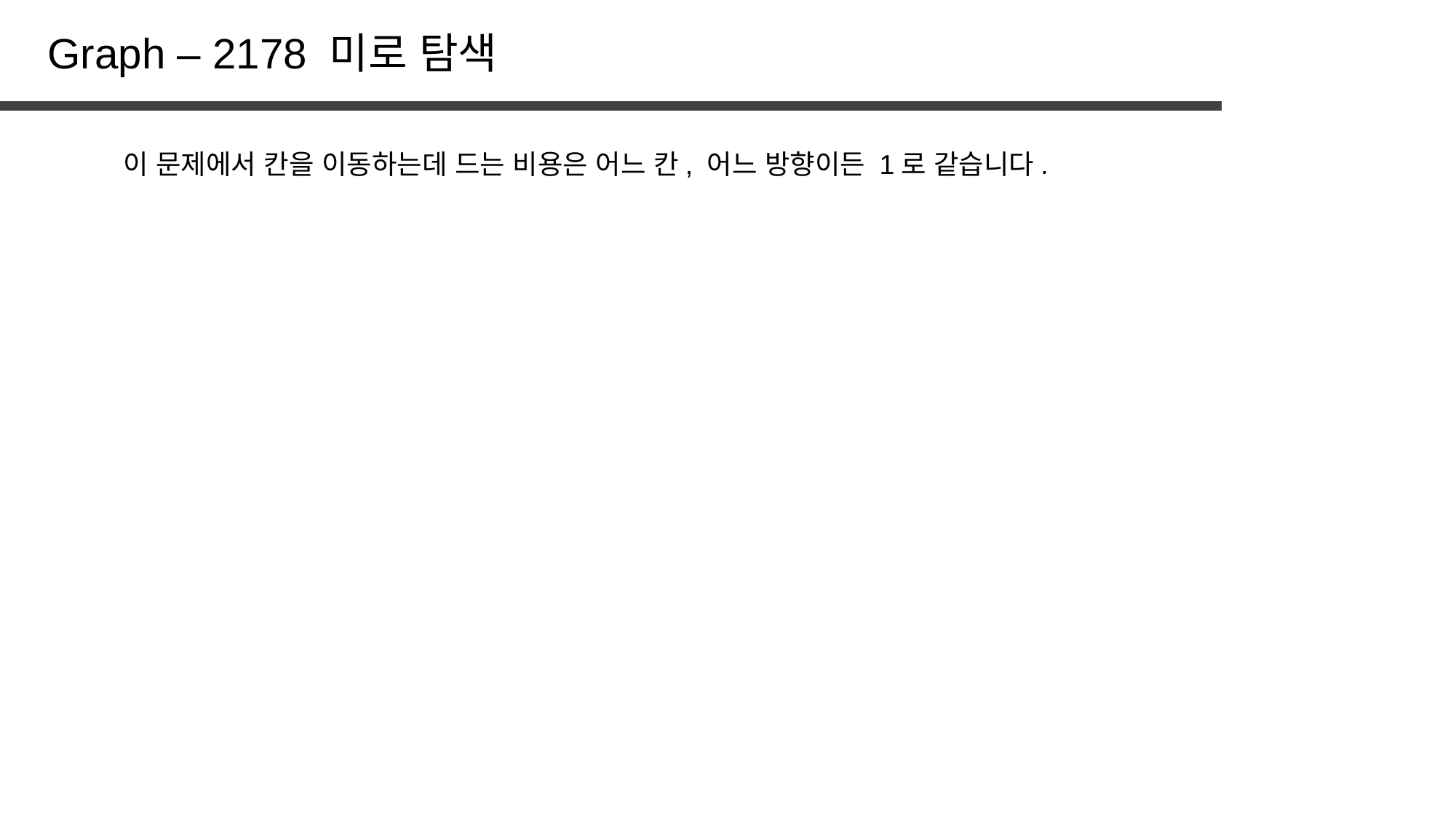

Graph – 2178 미로 탐색
이 문제에서 칸을 이동하는데 드는 비용은 어느 칸, 어느 방향이든 1로 같습니다.